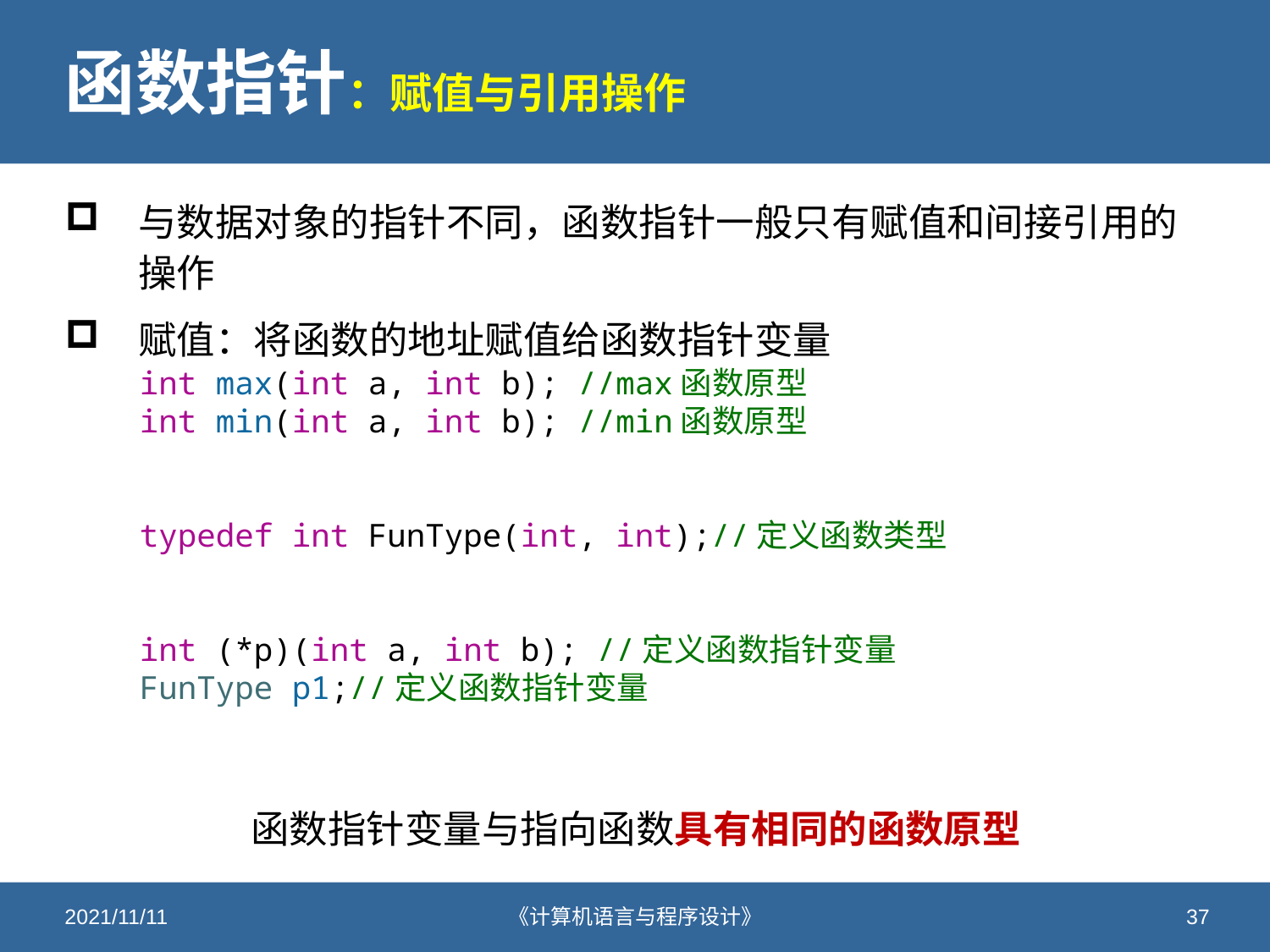

# 函数指针：赋值与引用操作
与数据对象的指针不同，函数指针一般只有赋值和间接引用的操作
赋值：将函数的地址赋值给函数指针变量

函数指针变量与指向函数具有相同的函数原型
int max(int a, int b); //max函数原型
int min(int a, int b); //min函数原型

typedef int FunType(int, int);//定义函数类型

int (*p)(int a, int b); //定义函数指针变量
FunType p1;//定义函数指针变量
2021/11/11
《计算机语言与程序设计》
37